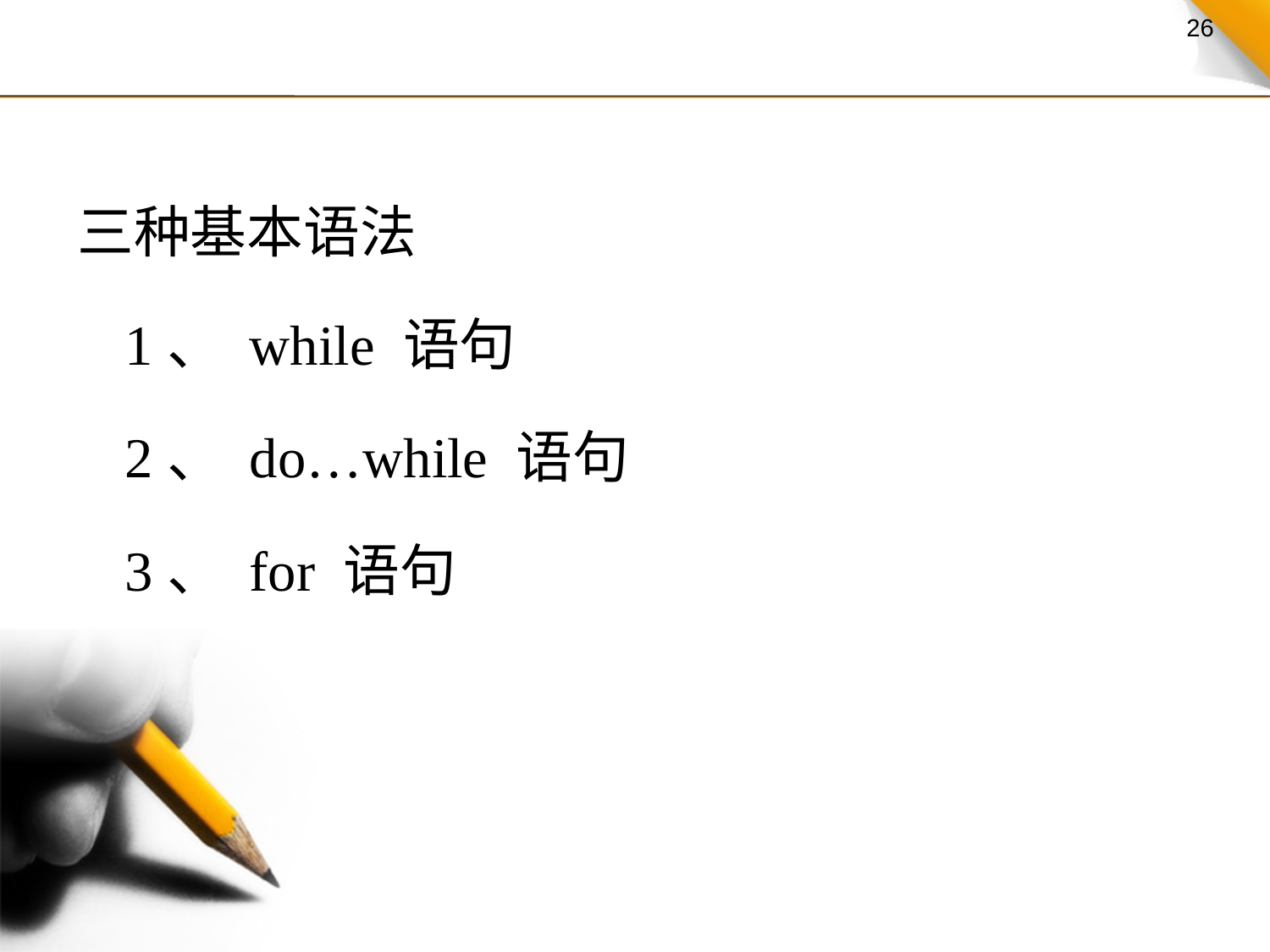

三种基本语法
	1、 while 语句
	2、 do…while 语句
	3、 for 语句